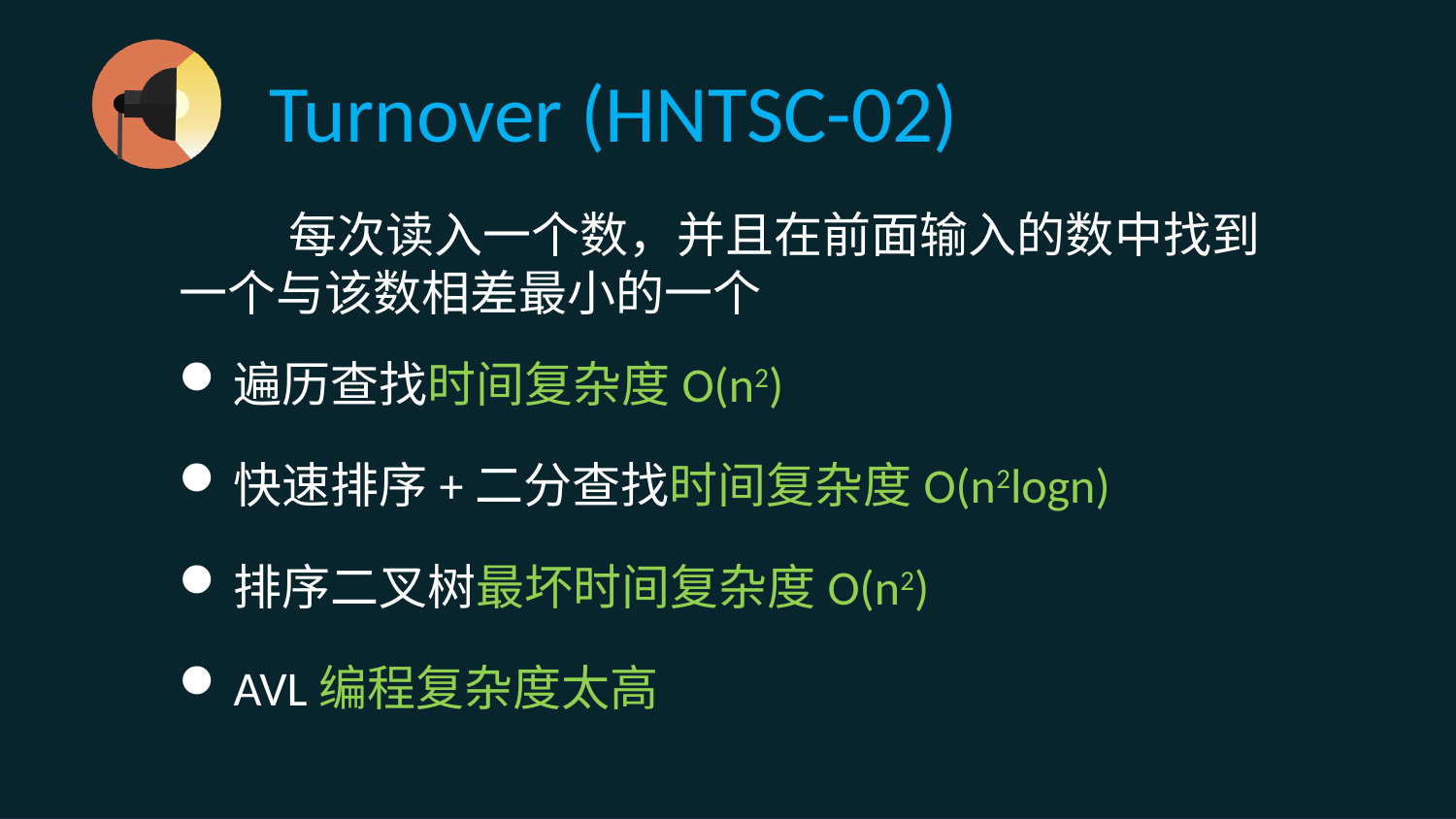

Turnover (HNTSC-02)
         每次读入一个数，并且在前面输入的数中找到一个与该数相差最小的一个
遍历查找时间复杂度O(n2)
快速排序+二分查找时间复杂度O(n2logn)
排序二叉树最坏时间复杂度O(n2)
AVL编程复杂度太高